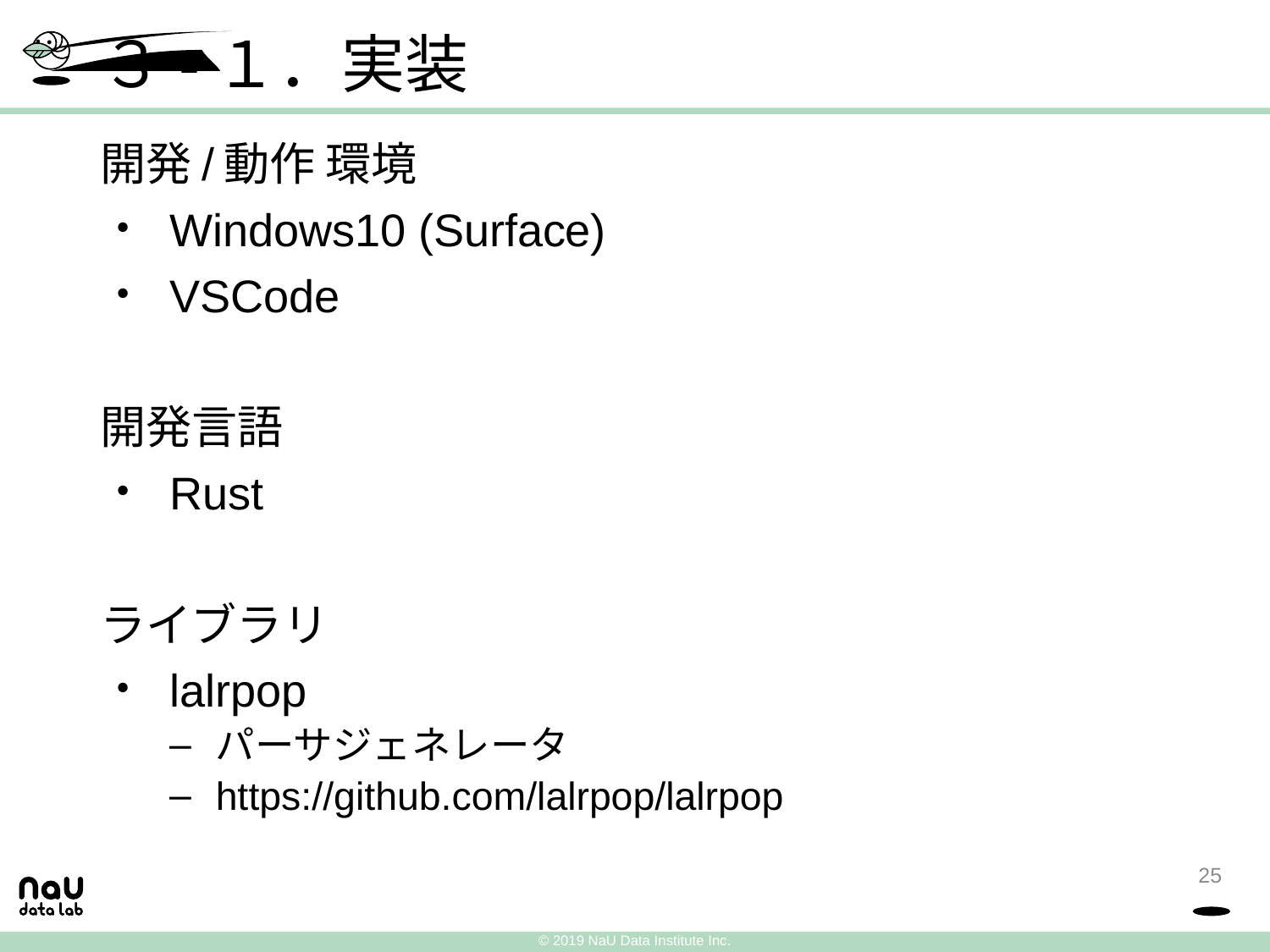

# ３-１．実装
開発/動作 環境
Windows10 (Surface)
VSCode

開発言語
Rust

ライブラリ
lalrpop
パーサジェネレータ
https://github.com/lalrpop/lalrpop
25